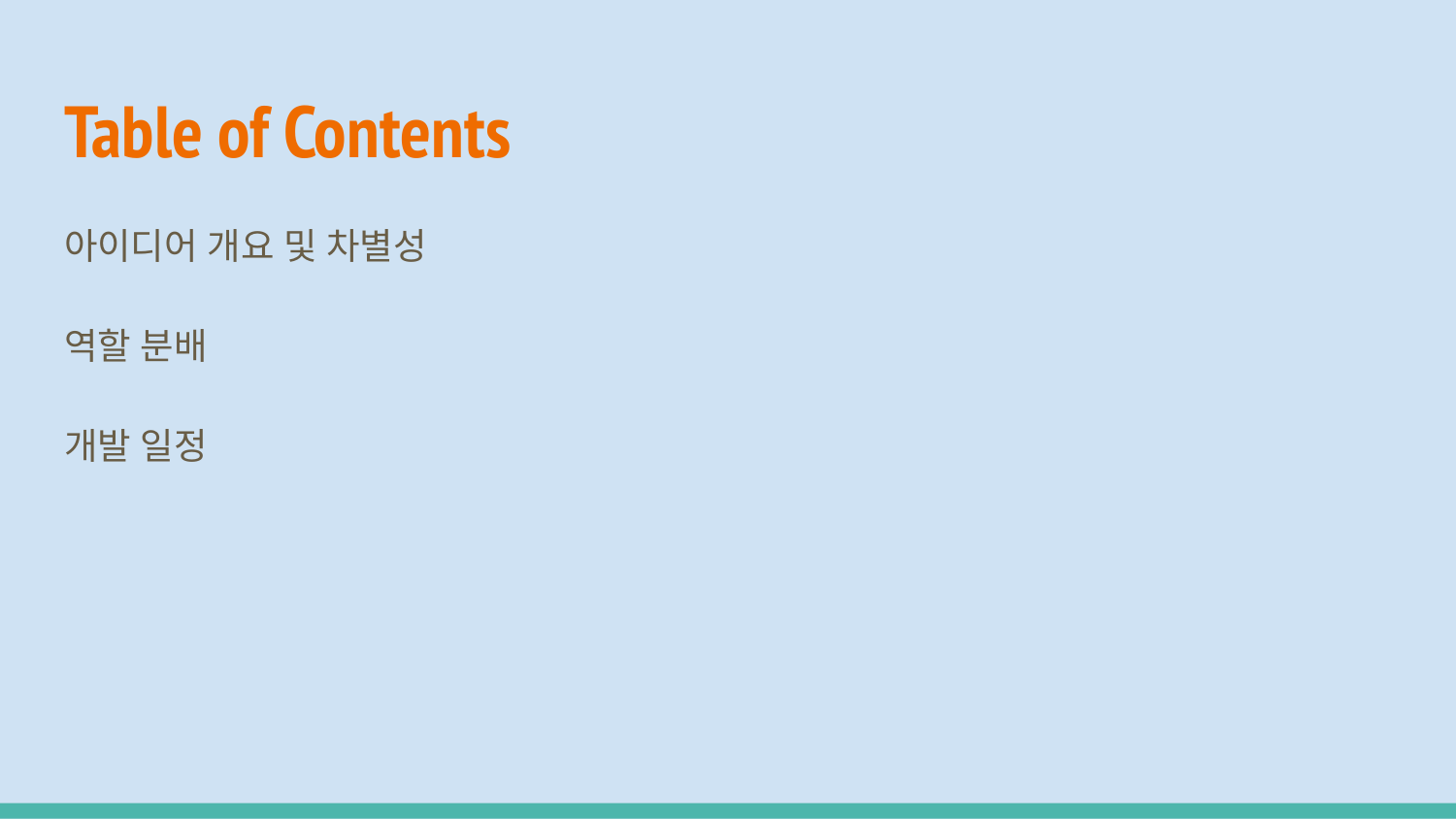

# Table of Contents
아이디어 개요 및 차별성
역할 분배
개발 일정